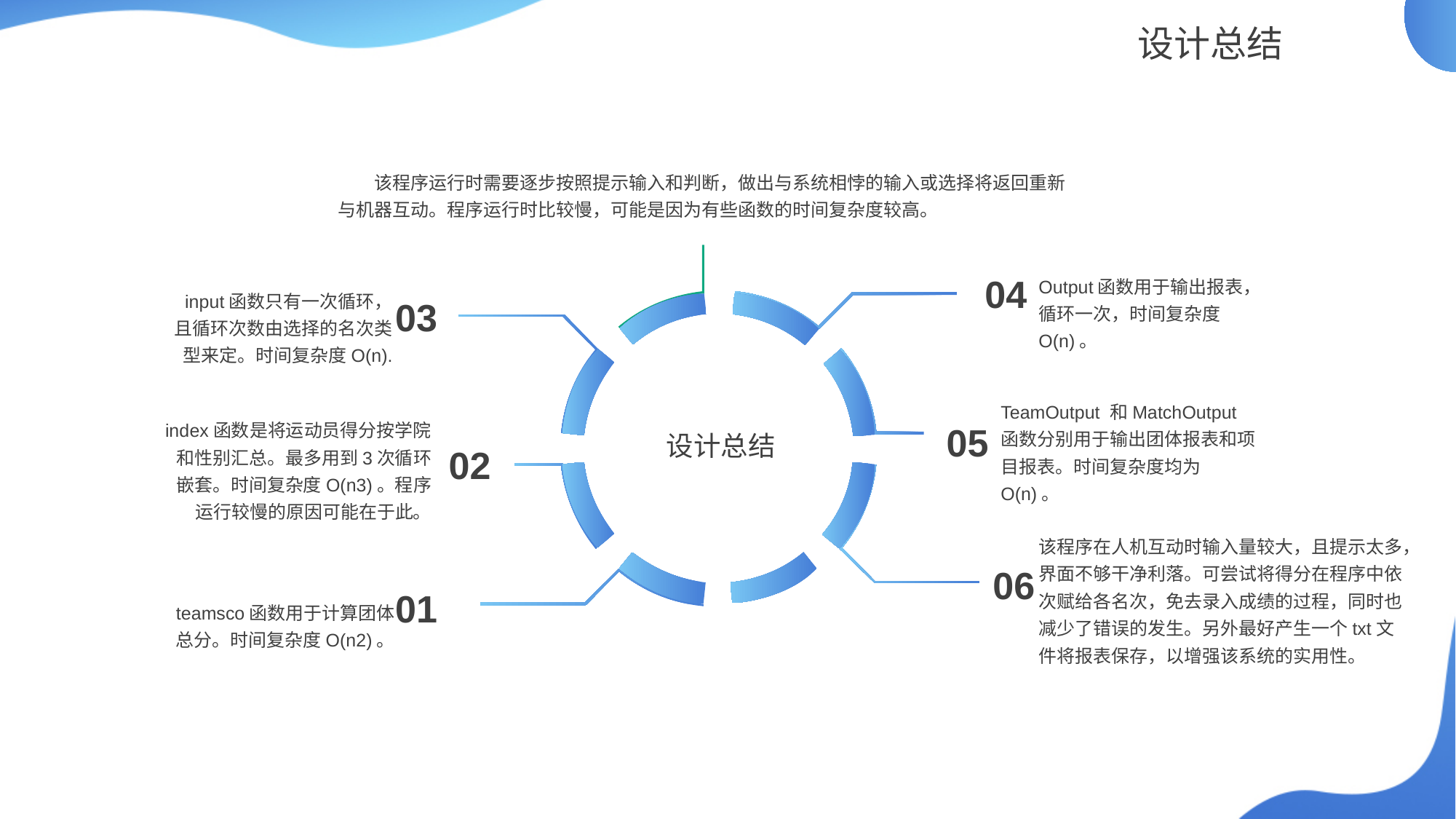

设计总结
该程序运行时需要逐步按照提示输入和判断，做出与系统相悖的输入或选择将返回重新与机器互动。程序运行时比较慢，可能是因为有些函数的时间复杂度较高。

Output函数用于输出报表，循环一次，时间复杂度O(n)。

04
input函数只有一次循环，且循环次数由选择的名次类型来定。时间复杂度O(n).

03

TeamOutput 和MatchOutput函数分别用于输出团体报表和项目报表。时间复杂度均为O(n)。
index函数是将运动员得分按学院和性别汇总。最多用到3次循环嵌套。时间复杂度O(n3)。程序运行较慢的原因可能在于此。
05
设计总结
02

该程序在人机互动时输入量较大，且提示太多，界面不够干净利落。可尝试将得分在程序中依次赋给各名次，免去录入成绩的过程，同时也减少了错误的发生。另外最好产生一个txt文件将报表保存，以增强该系统的实用性。

06

01
teamsco函数用于计算团体总分。时间复杂度O(n2)。